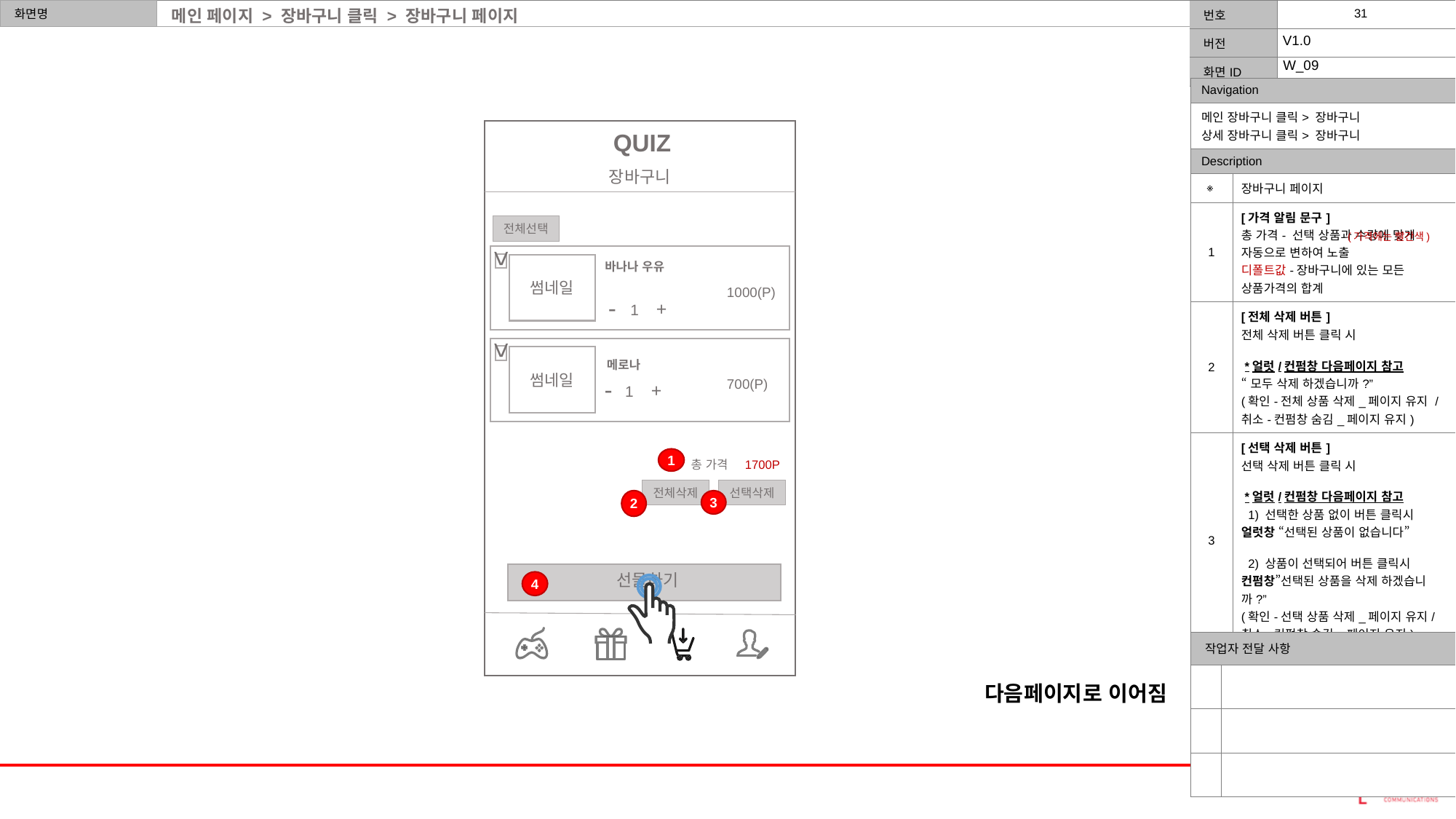

메인 페이지 > 장바구니 클릭 > 장바구니 페이지
W_09
| Navigation |  |
| --- | --- |
| 메인 장바구니 클릭> 장바구니 상세 장바구니 클릭> 장바구니 |  |
| Description |  |
| ※ | 장바구니 페이지 |
| 1 | [가격 알림 문구] 총 가격- 선택 상품과 수량에 맞게 자동으로 변하여 노출 디폴트값-장바구니에 있는 모든 상품가격의 합계 |
| 2 | [전체 삭제 버튼] 전체 삭제 버튼 클릭 시 \*얼럿/컨펌창 다음페이지 참고 “모두 삭제 하겠습니까?” (확인-전체 상품 삭제\_페이지 유지 / 취소-컨펌창 숨김\_페이지 유지) |
| 3 | [선택 삭제 버튼] 선택 삭제 버튼 클릭 시 \*얼럿/컨펌창 다음페이지 참고 1) 선택한 상품 없이 버튼 클릭시 얼럿창 “선택된 상품이 없습니다” 2) 상품이 선택되어 버튼 클릭시 컨펌창”선택된 상품을 삭제 하겠습니까?” (확인-선택 상품 삭제\_페이지 유지/ 취소-컨펌창 숨김\_페이지 유지) |
| 4 | [선물하기 버튼] 선물 화면 레이어 노출 \*얼럿/컨펌창 다음페이지 참고 |

QUIZ
장바구니
전체선택
(가격에는 빨간색)
<

바나나 우유
썸네일
1000(P)
-
+
1
<

썸네일
메로나
-
700(P)
+
1
1
총 가격    1700P
전체삭제
선택삭제
2
3

선물하기
4

| 작업자 전달 사항 |  |  |
| --- | --- | --- |
|  |  |  |
|  |  |  |
|  |  |  |
다음페이지로 이어짐